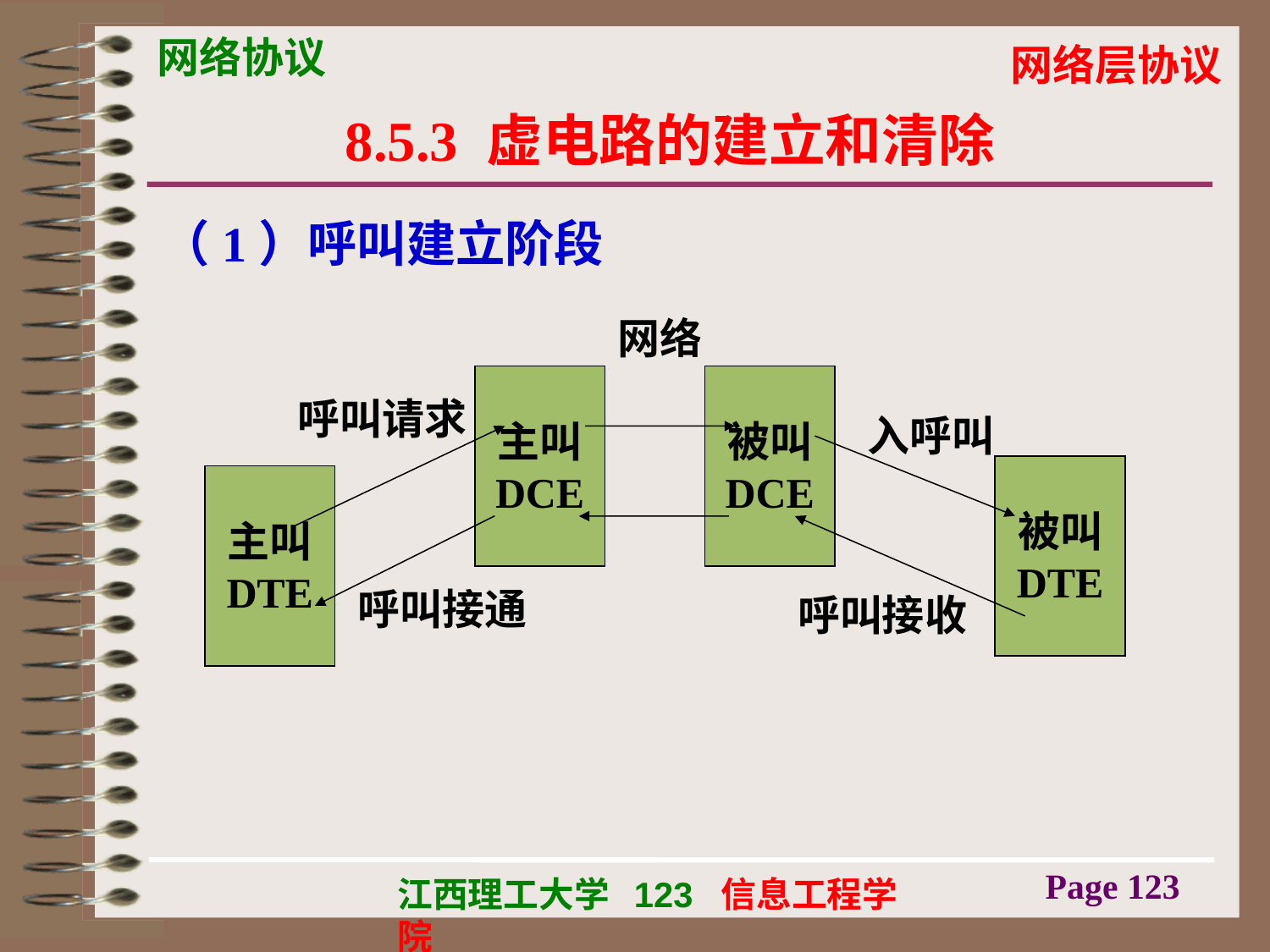

# 8.5.3 虚电路的建立和清除
（1）呼叫建立阶段
网络
主叫
DCE
被叫
DCE
呼叫请求
入呼叫

被叫
DTE
主叫
DTE

呼叫接通
呼叫接收
Page 123